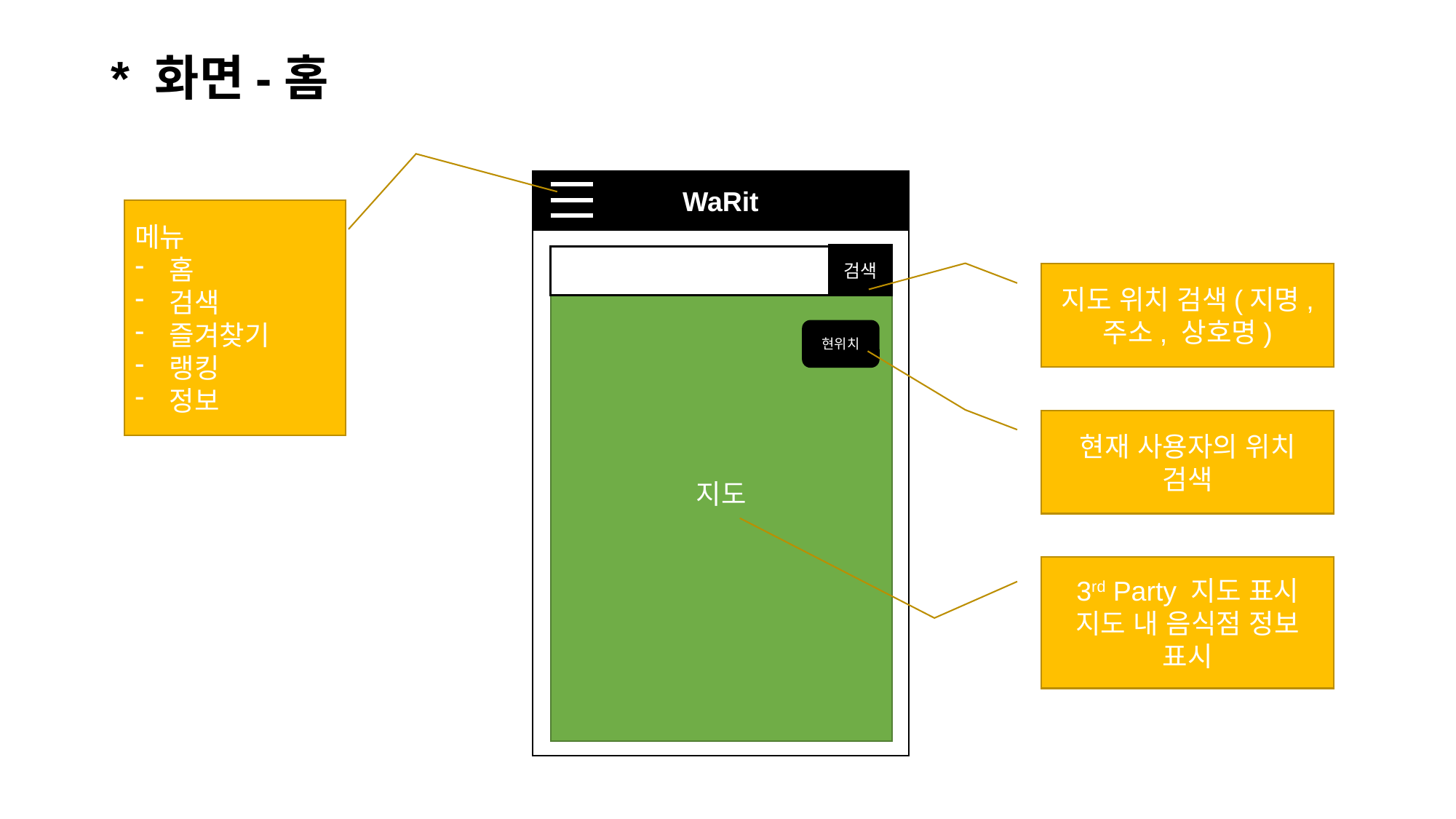

# * 화면-홈

WaRit
메뉴
홈
검색
즐겨찾기
랭킹
정보
검색

지도
지도 위치 검색(지명, 주소, 상호명)
현위치
현재 사용자의 위치 검색
3rd Party 지도 표시
지도 내 음식점 정보 표시